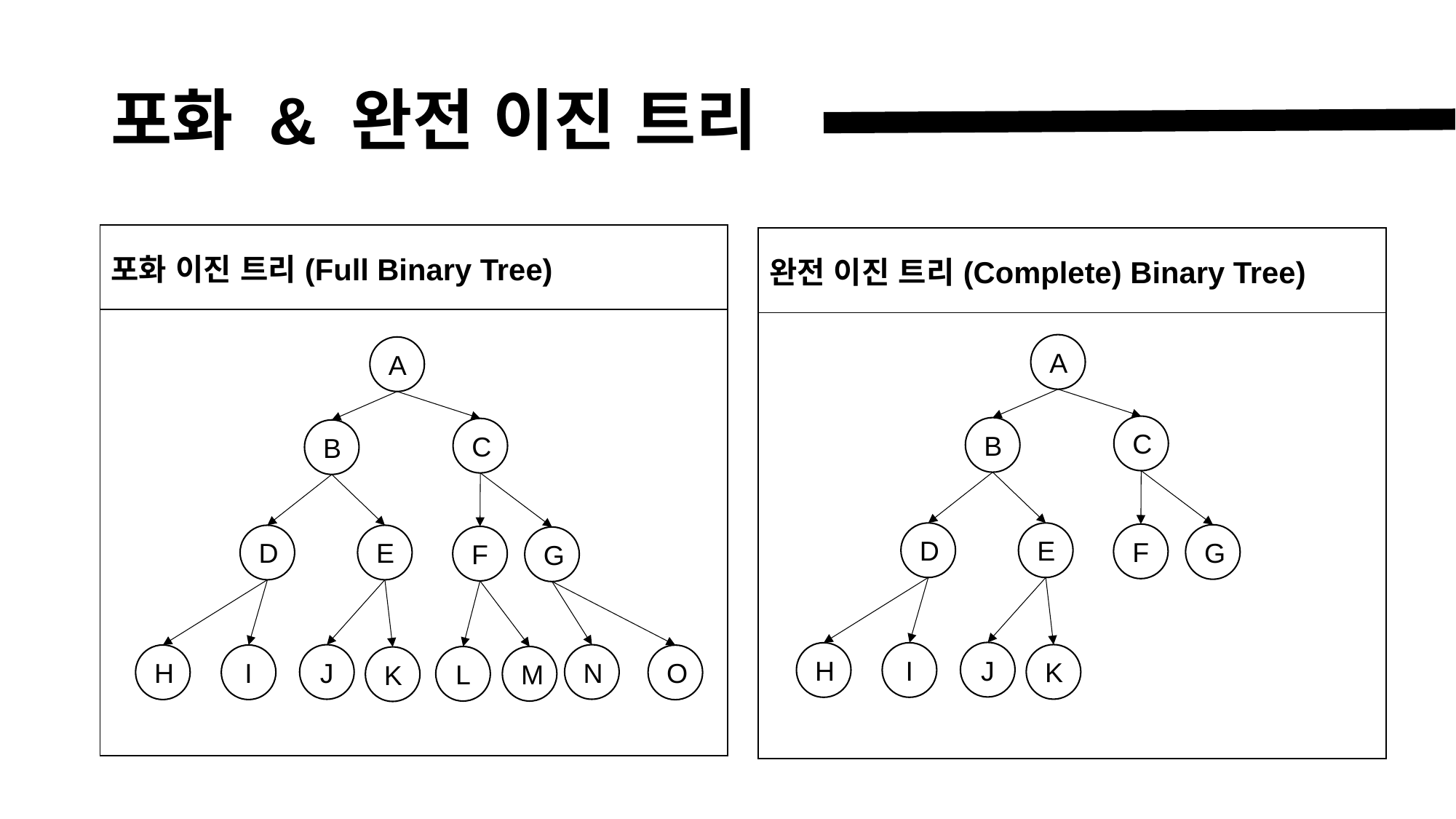

# 포화 & 완전 이진 트리
| 포화 이진 트리(Full Binary Tree) |
| --- |
|  |
| 완전 이진 트리(Complete) Binary Tree) |
| --- |
|  |
A
A
C
B
C
B
D
E
F
G
D
E
F
G
J
H
I
K
J
N
H
I
O
L
M
K